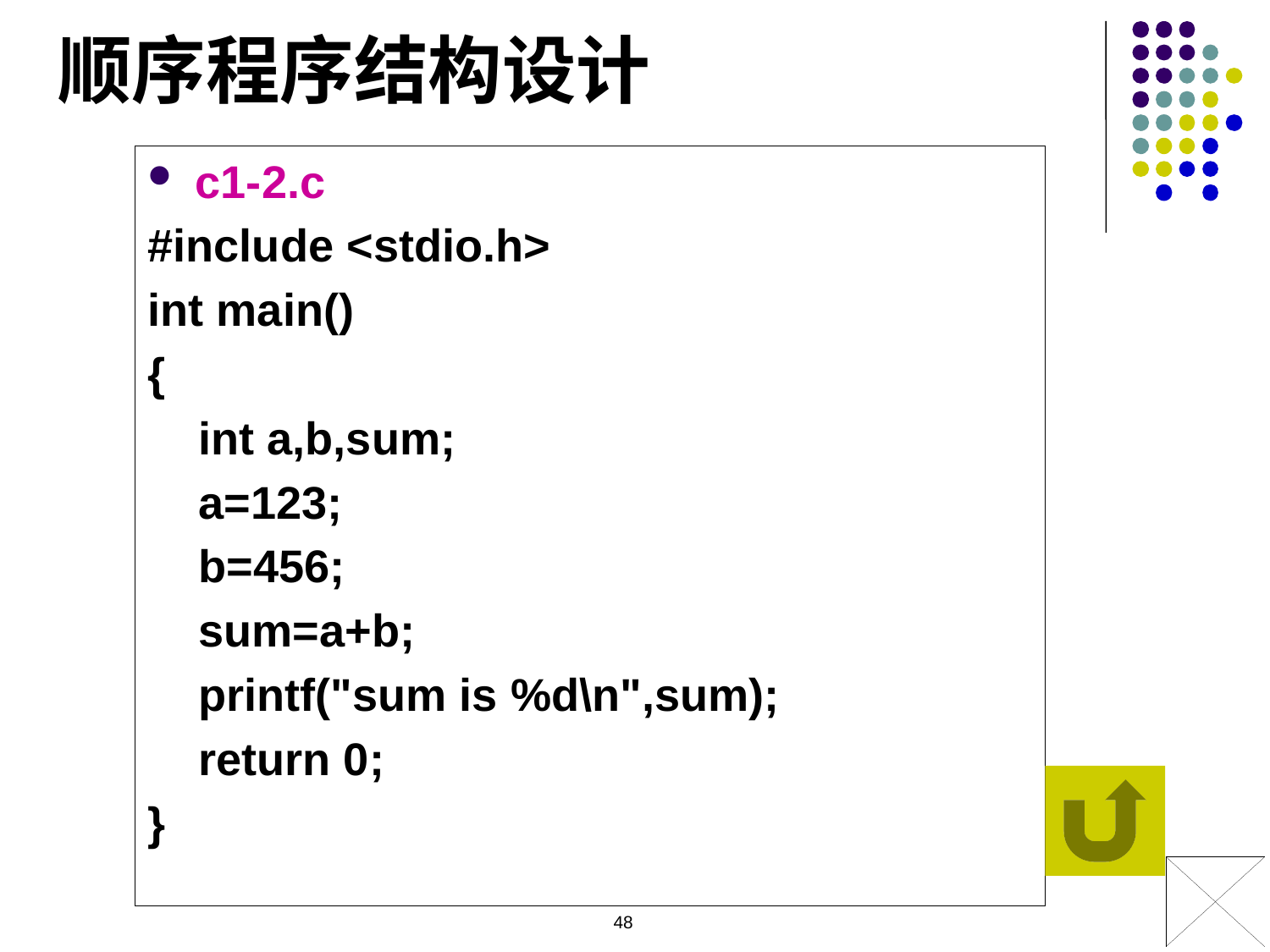

顺序程序结构设计
c1-2.c
#include <stdio.h>
int main()
{
    int a,b,sum;
    a=123;
    b=456;
    sum=a+b;
    printf("sum is %d\n",sum);
    return 0;
}

48